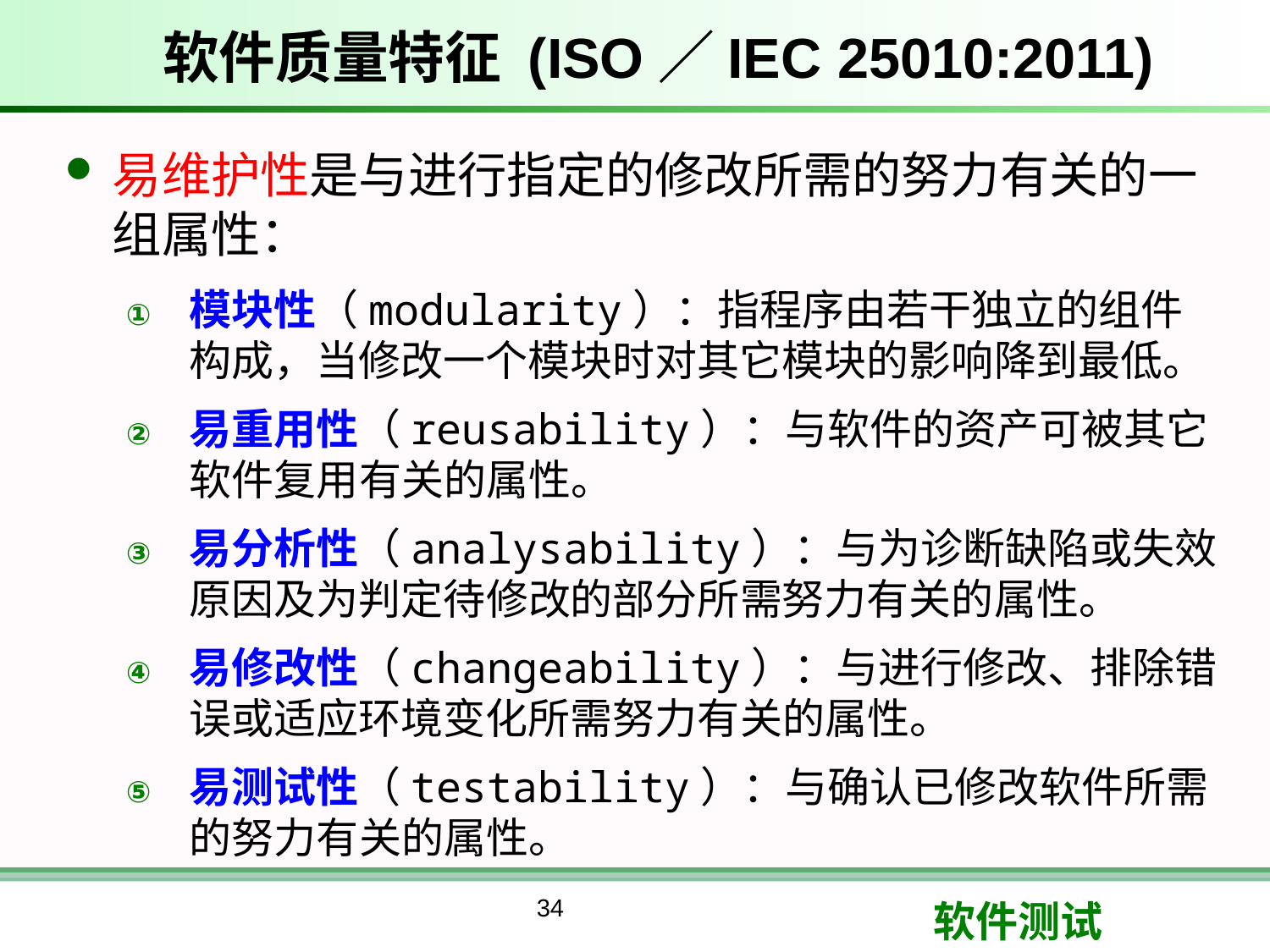

# 软件质量特征 (ISO／IEC 25010:2011)
易维护性是与进行指定的修改所需的努力有关的一组属性：
模块性（modularity）：指程序由若干独立的组件构成，当修改一个模块时对其它模块的影响降到最低。
易重用性（reusability）：与软件的资产可被其它软件复用有关的属性。
易分析性（analysability）：与为诊断缺陷或失效原因及为判定待修改的部分所需努力有关的属性。
易修改性（changeability）：与进行修改、排除错误或适应环境变化所需努力有关的属性。
易测试性（testability）：与确认已修改软件所需的努力有关的属性。

34